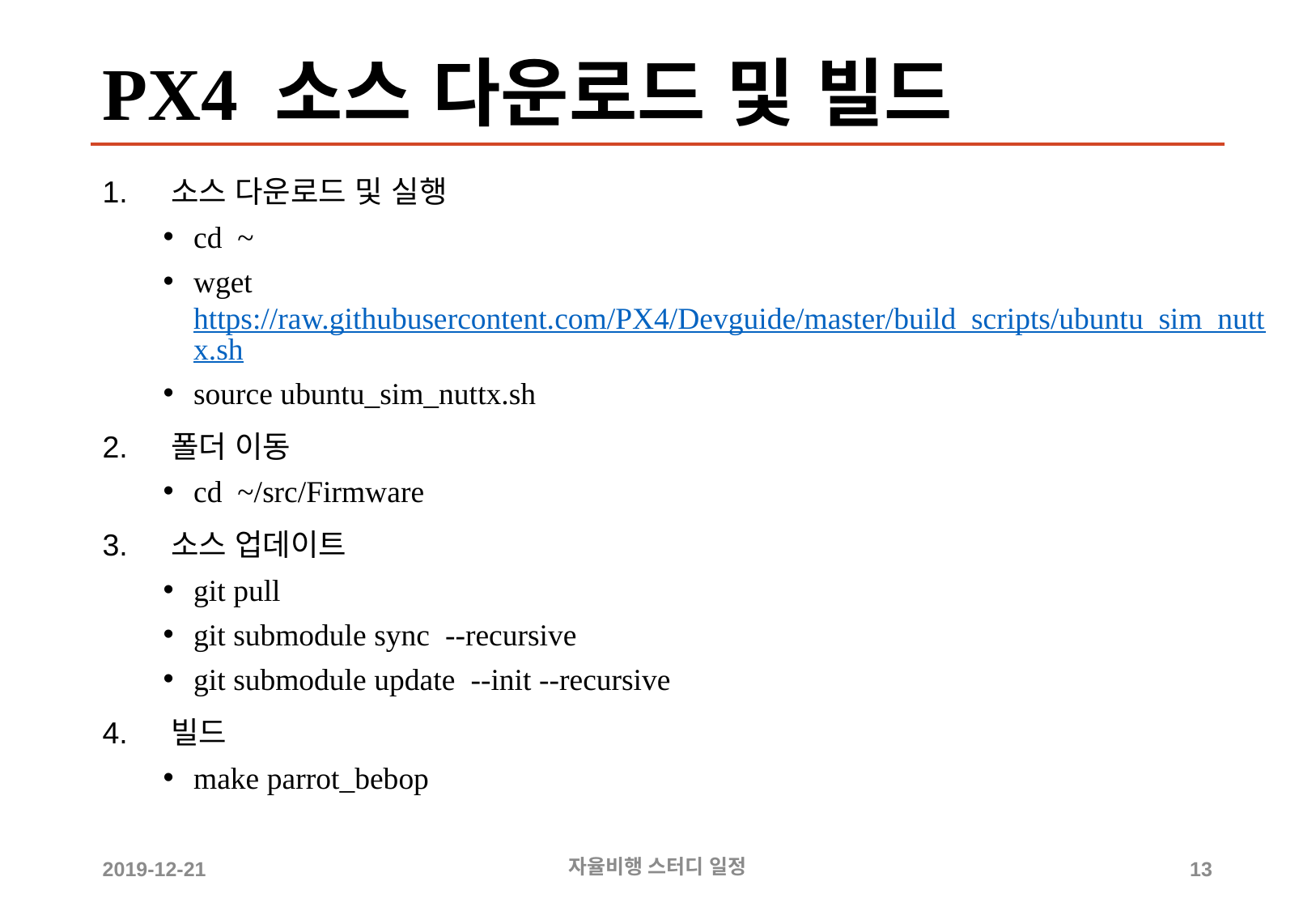

# PX4 소스 다운로드 및 빌드
소스 다운로드 및 실행
cd  ~
wget  https://raw.githubusercontent.com/PX4/Devguide/master/build_scripts/ubuntu_sim_nuttx.sh
source ubuntu_sim_nuttx.sh
폴더 이동
cd  ~/src/Firmware
소스 업데이트
git pull
git submodule sync  --recursive
git submodule update  --init --recursive
빌드
make parrot_bebop
2019-12-21
자율비행 스터디 일정
13